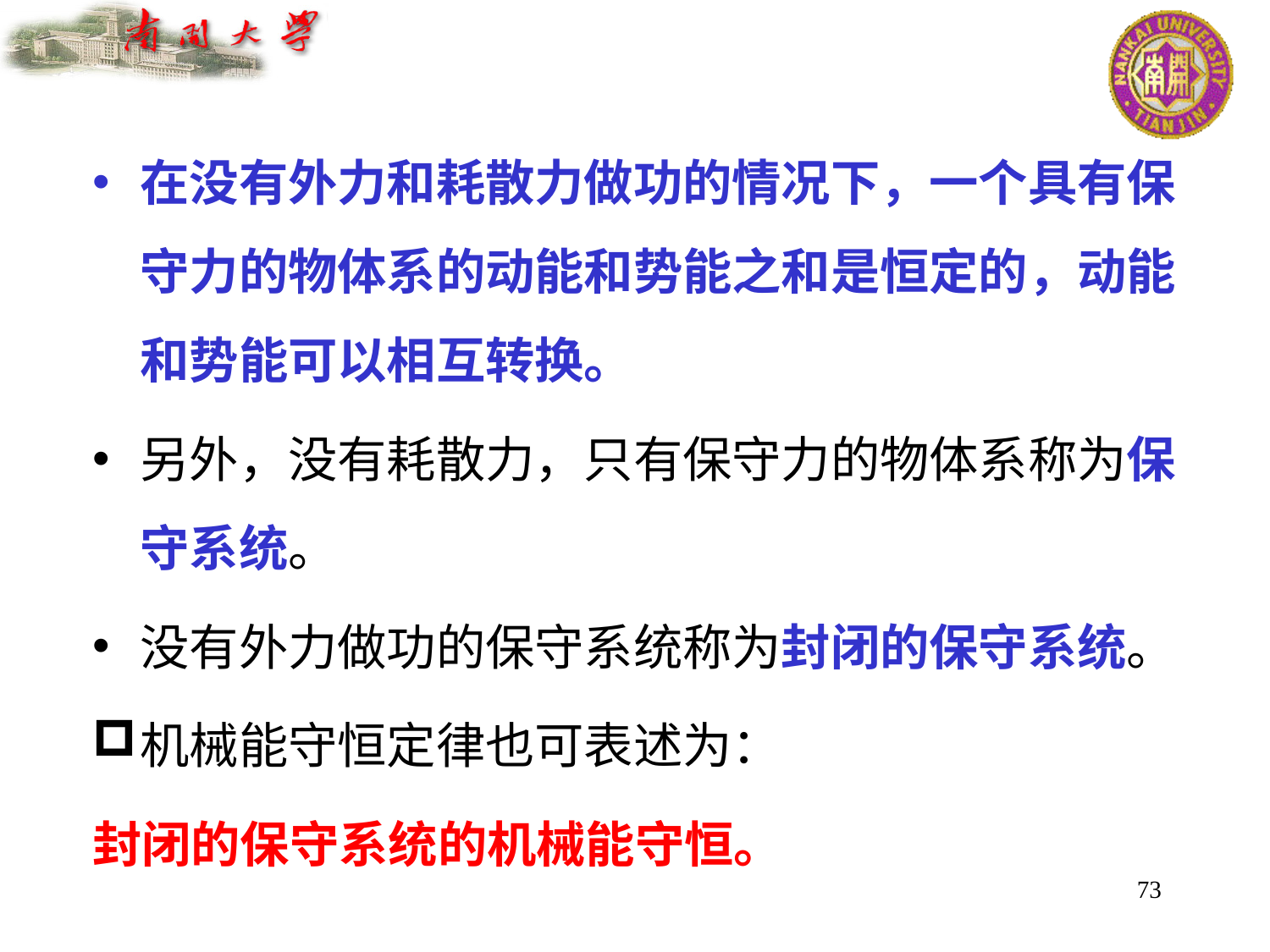

在没有外力和耗散力做功的情况下，一个具有保守力的物体系的动能和势能之和是恒定的，动能和势能可以相互转换。
另外，没有耗散力，只有保守力的物体系称为保守系统。
没有外力做功的保守系统称为封闭的保守系统。
机械能守恒定律也可表述为：
封闭的保守系统的机械能守恒。
73